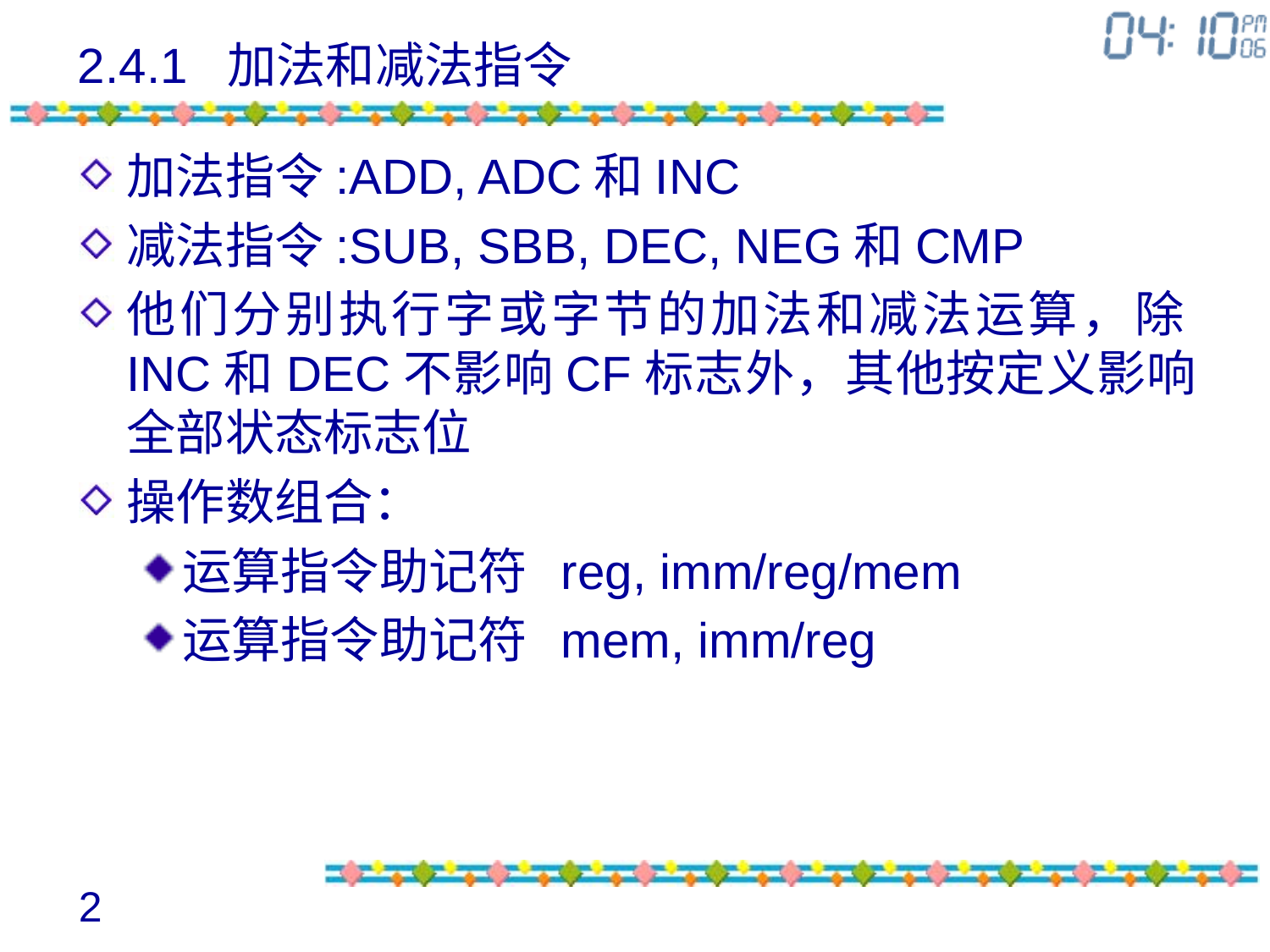

# 2.4.1  加法和减法指令
加法指令:ADD, ADC和INC
减法指令:SUB, SBB, DEC, NEG和CMP
他们分别执行字或字节的加法和减法运算，除INC和DEC不影响CF标志外，其他按定义影响全部状态标志位
操作数组合：
运算指令助记符  reg, imm/reg/mem
运算指令助记符  mem, imm/reg